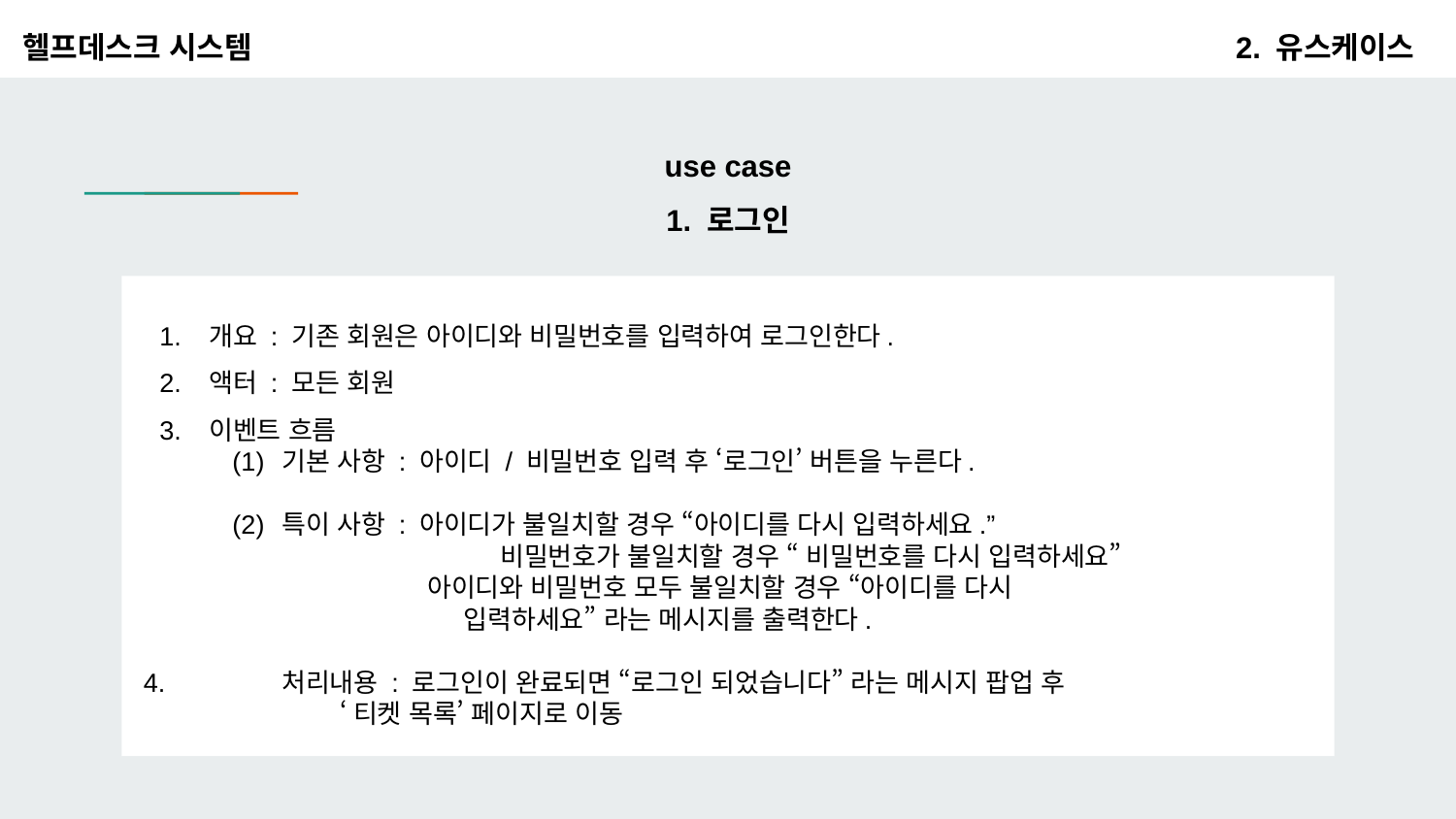

헬프데스크 시스템
# 2. 유스케이스
use case
1. 로그인
개요 : 기존 회원은 아이디와 비밀번호를 입력하여 로그인한다.
액터 : 모든 회원
이벤트 흐름
기본 사항 : 아이디 / 비밀번호 입력 후 ‘로그인’ 버튼을 누른다.

특이 사항 : 아이디가 불일치할 경우 “아이디를 다시 입력하세요.”
	비밀번호가 불일치할 경우 “ 비밀번호를 다시 입력하세요”
아이디와 비밀번호 모두 불일치할 경우 “아이디를 다시                                                입력하세요” 라는 메시지를 출력한다.

 4. 	처리내용 : 로그인이 완료되면 “로그인 되었습니다” 라는 메시지 팝업 후
        ‘티켓 목록’ 페이지로 이동